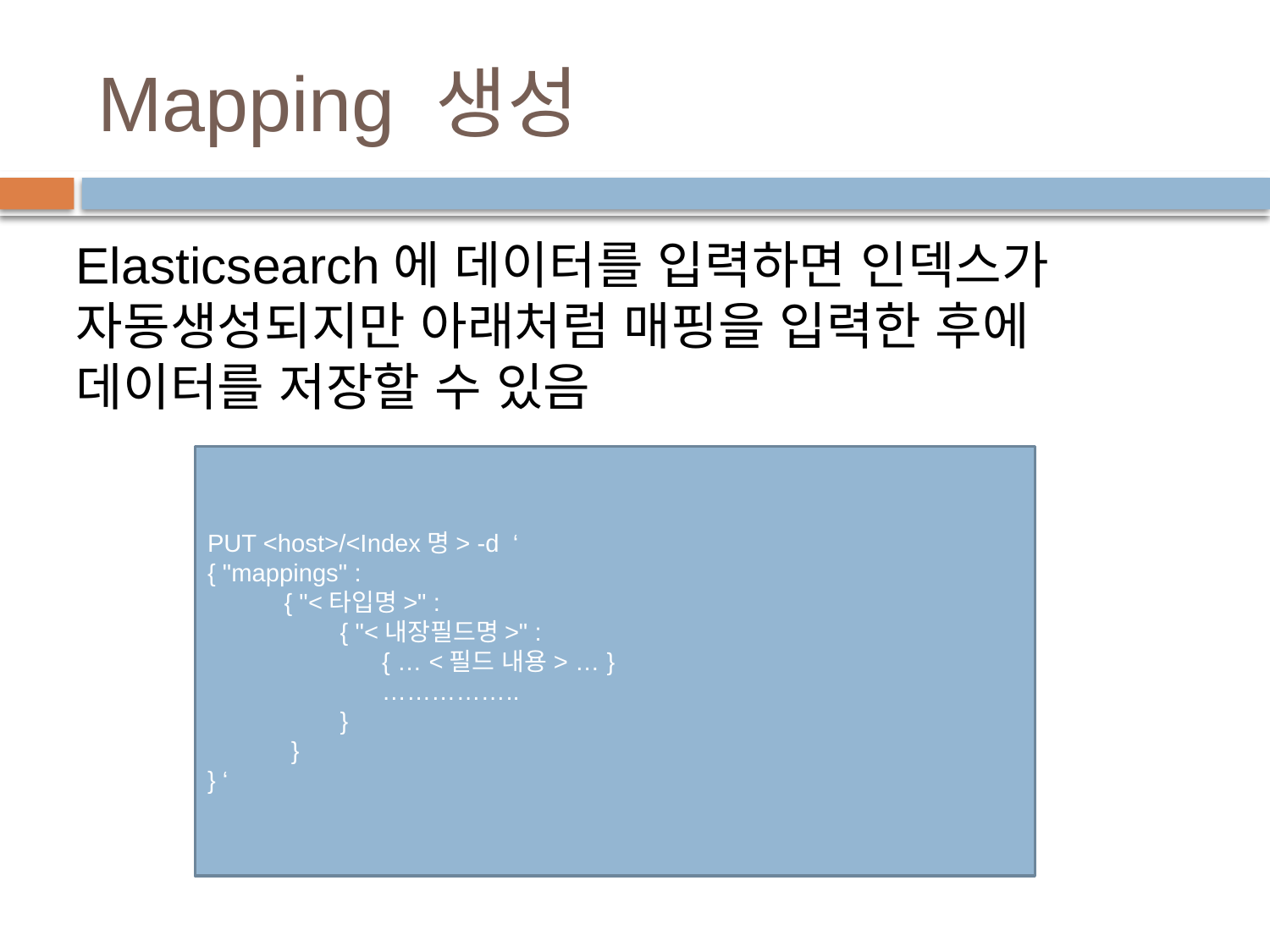

# Mapping 생성
Elasticsearch에 데이터를 입력하면 인덱스가 자동생성되지만 아래처럼 매핑을 입력한 후에 데이터를 저장할 수 있음
PUT <host>/<Index명> -d  ‘
{ "mappings" :
           { "<타입명>" :
                   { "<내장필드명>" :
                         { … <필드 내용> … }
                         ……………..
                   }
            }
} ‘